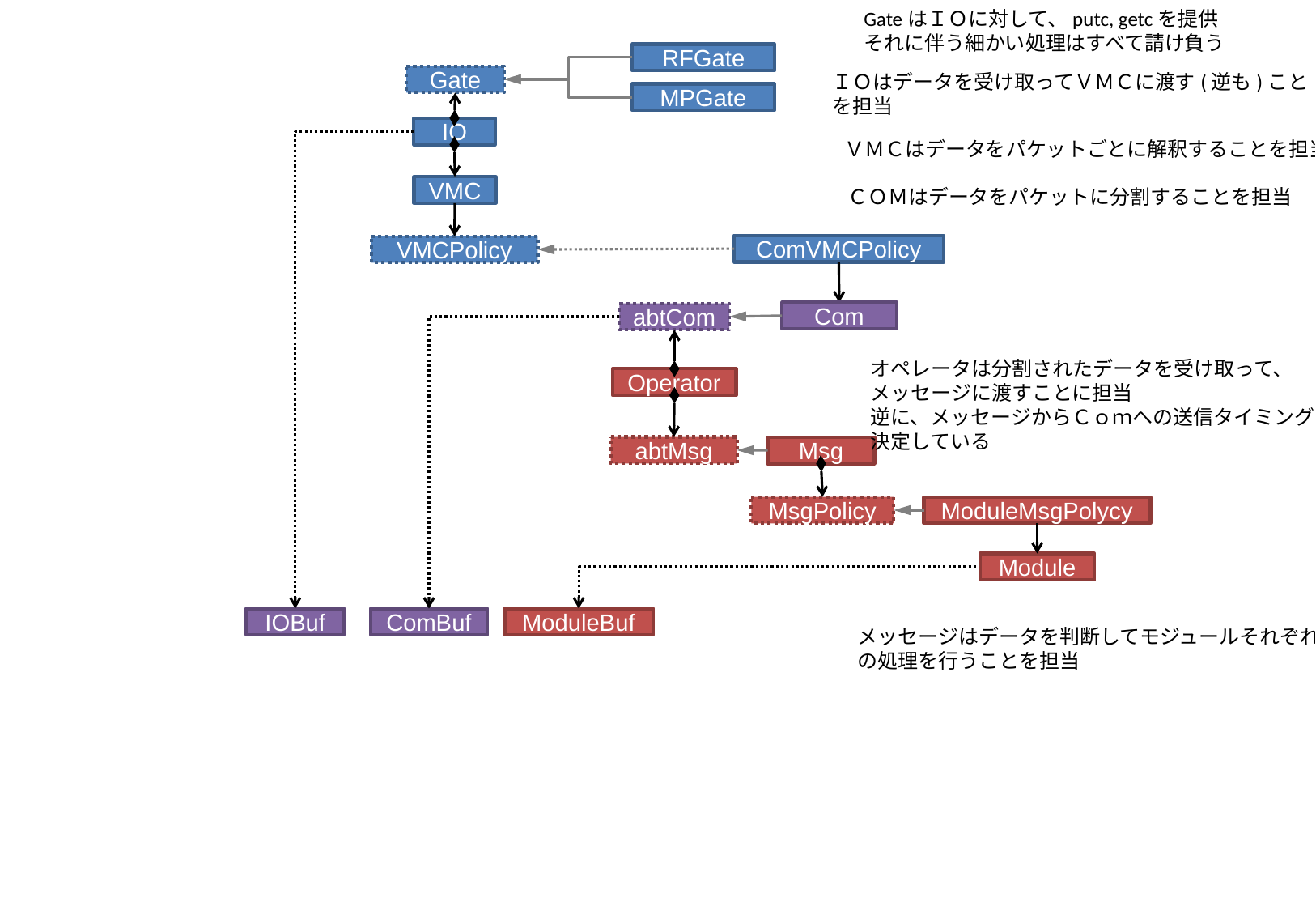

GateはＩＯに対して、putc, getcを提供
それに伴う細かい処理はすべて請け負う
RFGate
ＩＯはデータを受け取ってＶＭＣに渡す(逆も)こと
を担当
Gate
MPGate
IO
ＶＭＣはデータをパケットごとに解釈することを担当
VMC
ＣＯＭはデータをパケットに分割することを担当
ComVMCPolicy
VMCPolicy
Com
abtCom
オペレータは分割されたデータを受け取って、
メッセージに渡すことに担当
逆に、メッセージからＣｏｍへの送信タイミングも
決定している
Operator
abtMsg
Msg
MsgPolicy
ModuleMsgPolycy
Module
IOBuf
ComBuf
ModuleBuf
メッセージはデータを判断してモジュールそれぞれ
の処理を行うことを担当